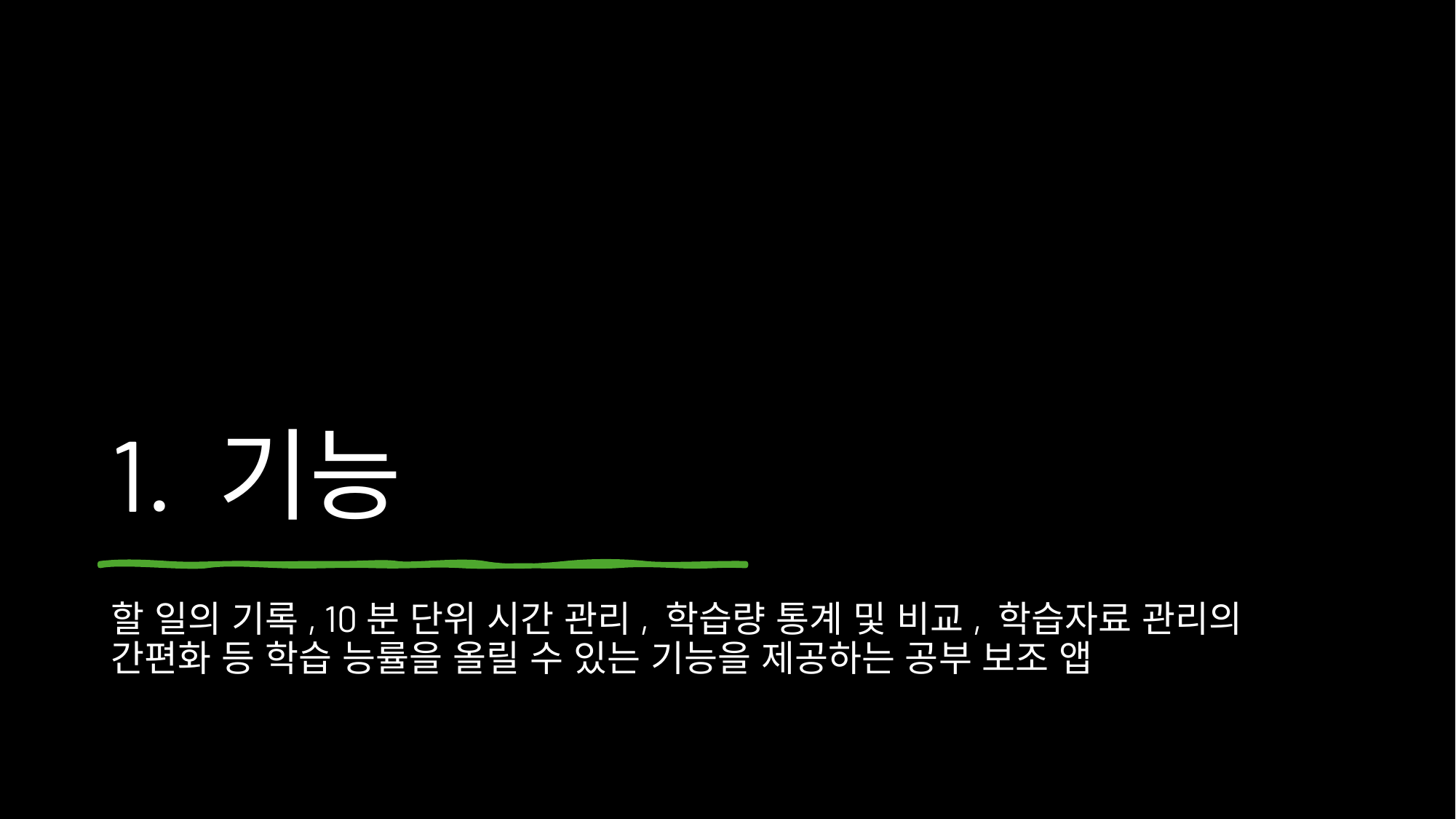

# 1. 기능

할 일의 기록, 10분 단위 시간 관리, 학습량 통계 및 비교, 학습자료 관리의 간편화 등 학습 능률을 올릴 수 있는 기능을 제공하는 공부 보조 앱